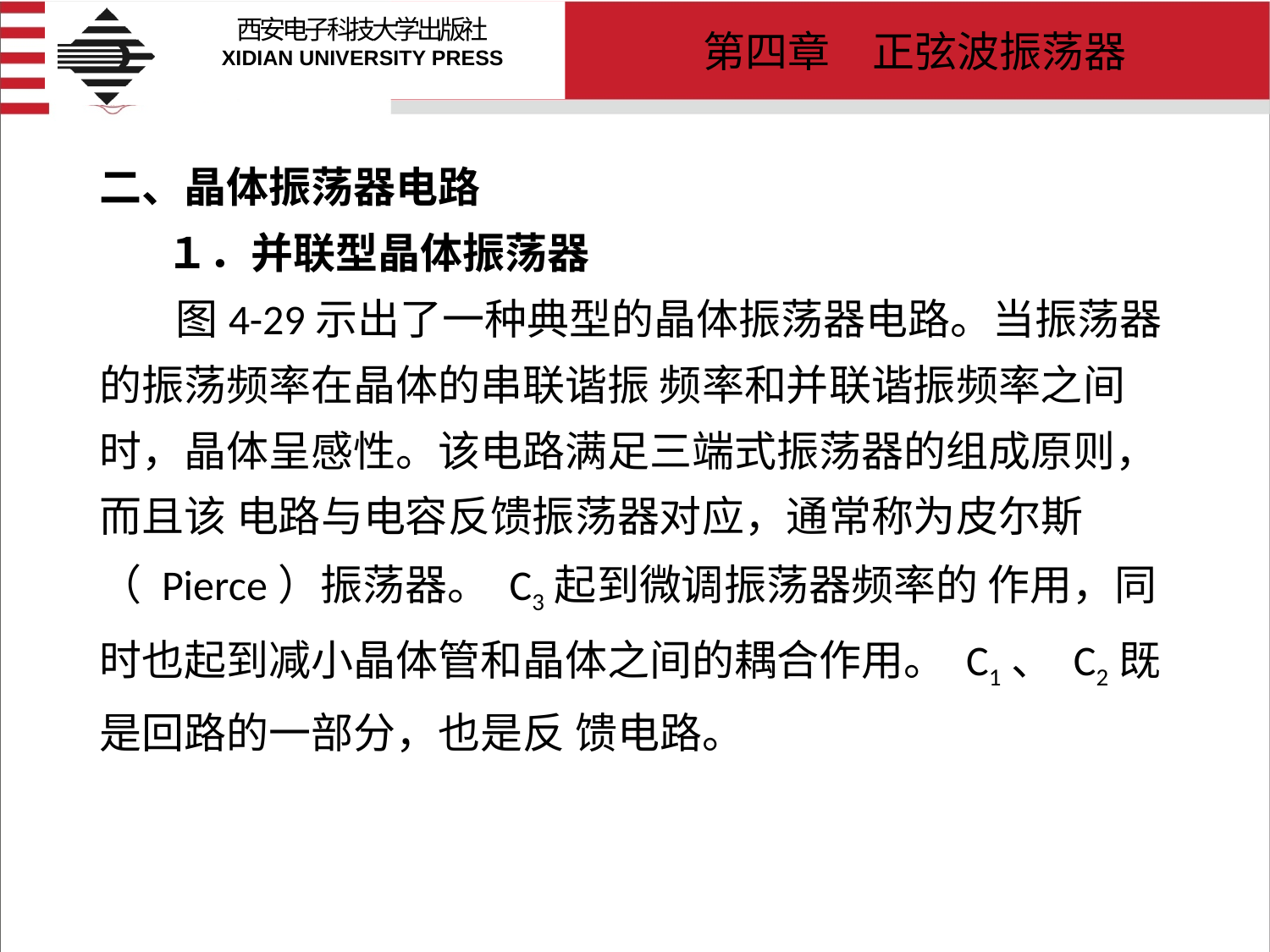

# 二、晶体振荡器电路 １．并联型晶体振荡器 图4-29示出了一种典型的晶体振荡器电路。当振荡器的振荡频率在晶体的串联谐振 频率和并联谐振频率之间时，晶体呈感性。该电路满足三端式振荡器的组成原则，而且该 电路与电容反馈振荡器对应，通常称为皮尔斯（ Pierce）振荡器。 C3起到微调振荡器频率的 作用，同时也起到减小晶体管和晶体之间的耦合作用。 C1、 C2既是回路的一部分，也是反 馈电路。